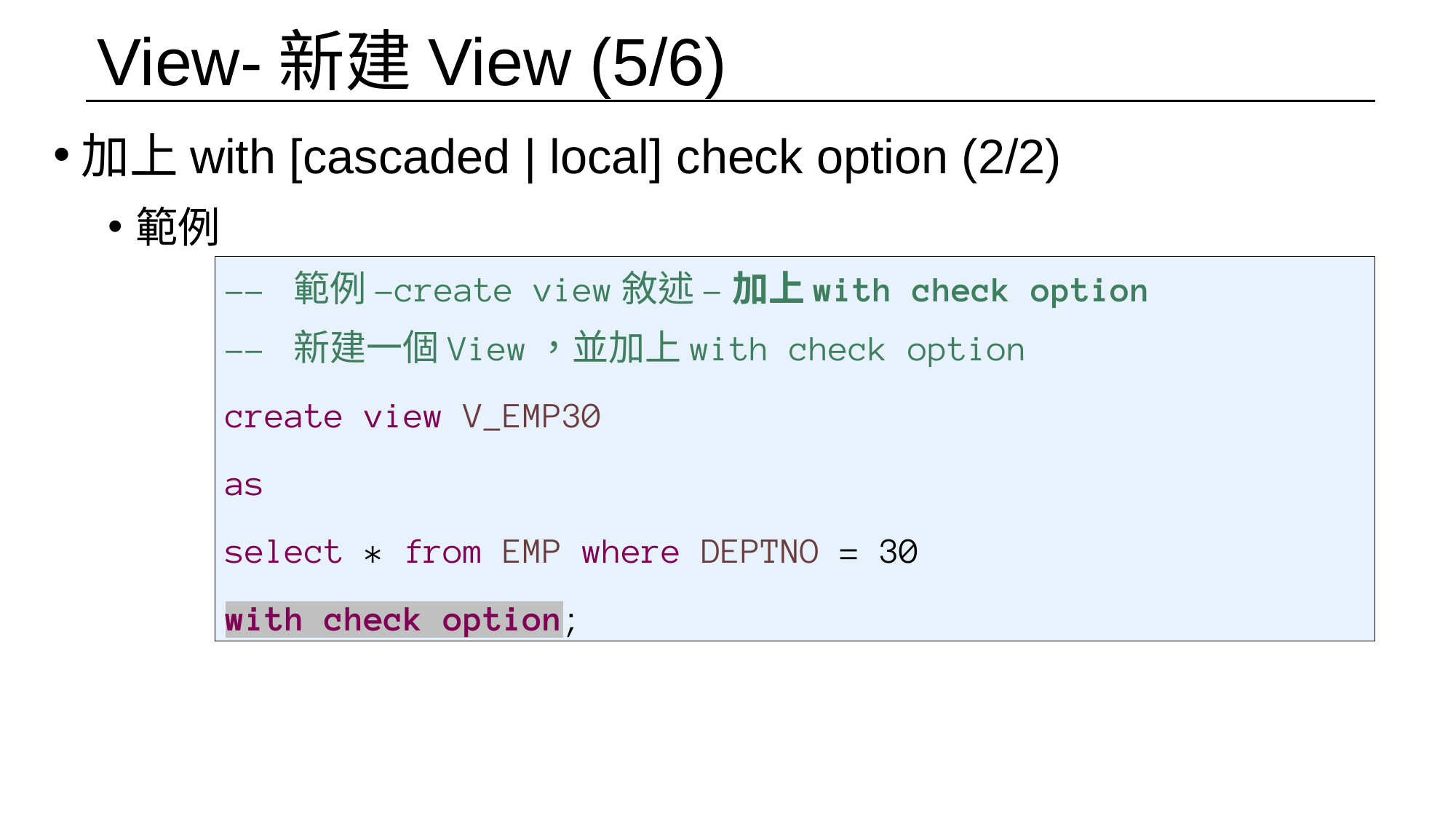

# View-新建View (5/6)
加上with [cascaded | local] check option (2/2)
範例

-- 範例-create view敘述-加上with check option
-- 新建一個View，並加上with check option
create view V_EMP30
as
select * from EMP where DEPTNO = 30
with check option;